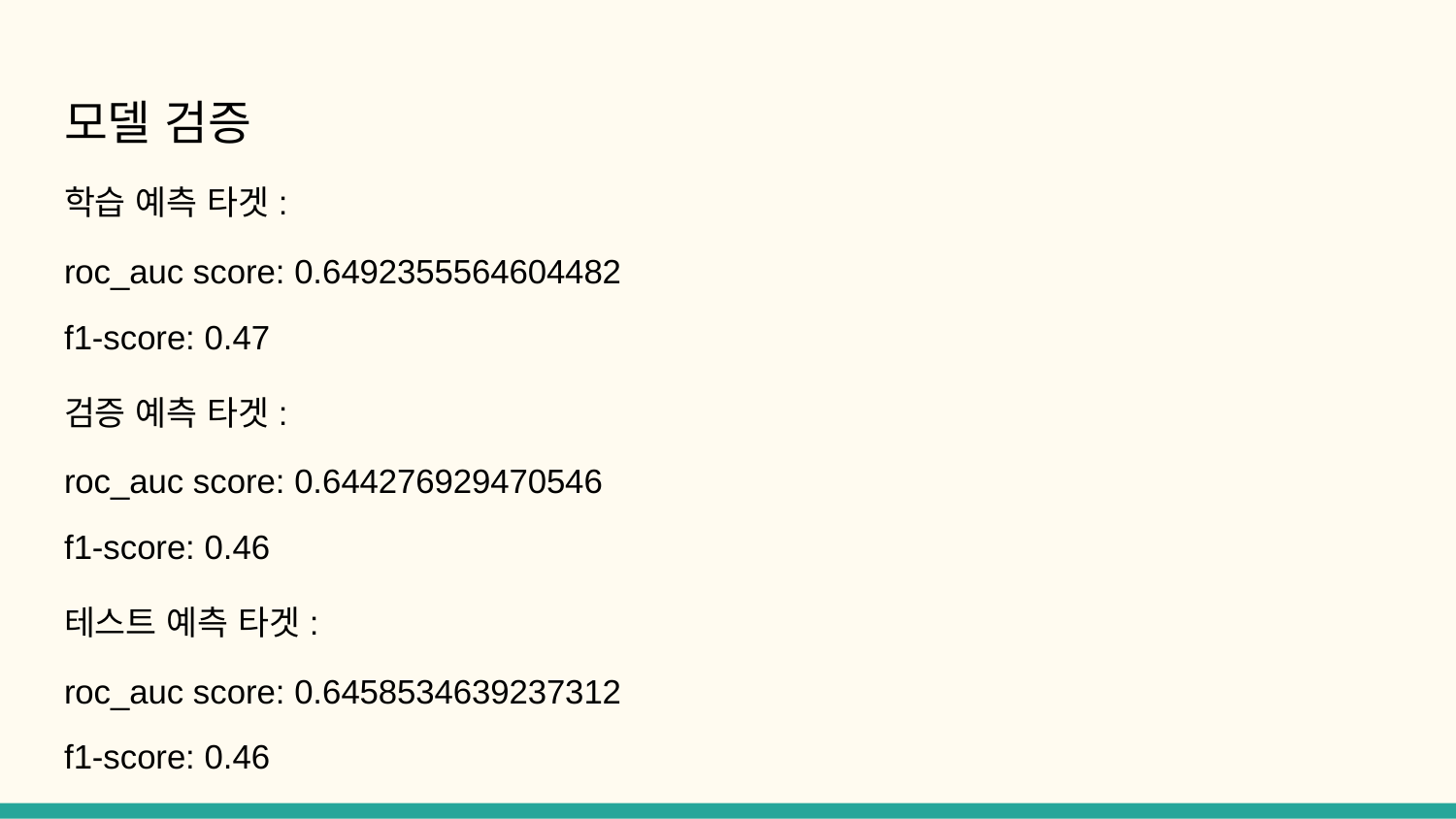

# 모델 검증
학습 예측 타겟:
roc_auc score: 0.6492355564604482
f1-score: 0.47
검증 예측 타겟:
roc_auc score: 0.644276929470546
f1-score: 0.46
테스트 예측 타겟:
roc_auc score: 0.6458534639237312
f1-score: 0.46